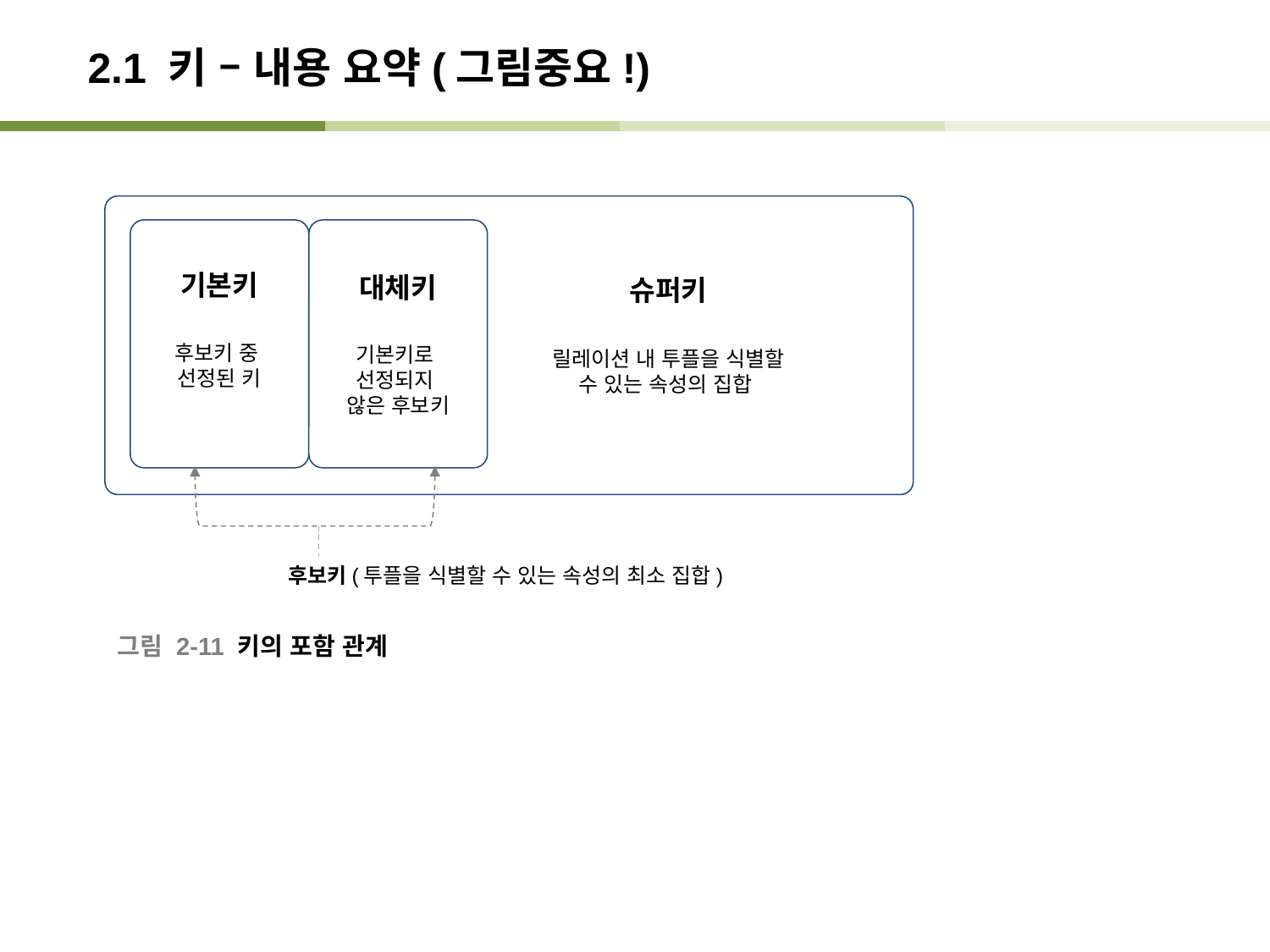

# 2.1 키 – 내용 요약(그림중요!)
                                   슈퍼키

                                                      릴레이션 내 투플을 식별할
                                                      수 있는 속성의 집합

기본키

후보키 중
선정된 키

대체키

기본키로
선정되지
않은 후보키

후보키(투플을 식별할 수 있는 속성의 최소 집합)
그림 2-11 키의 포함 관계